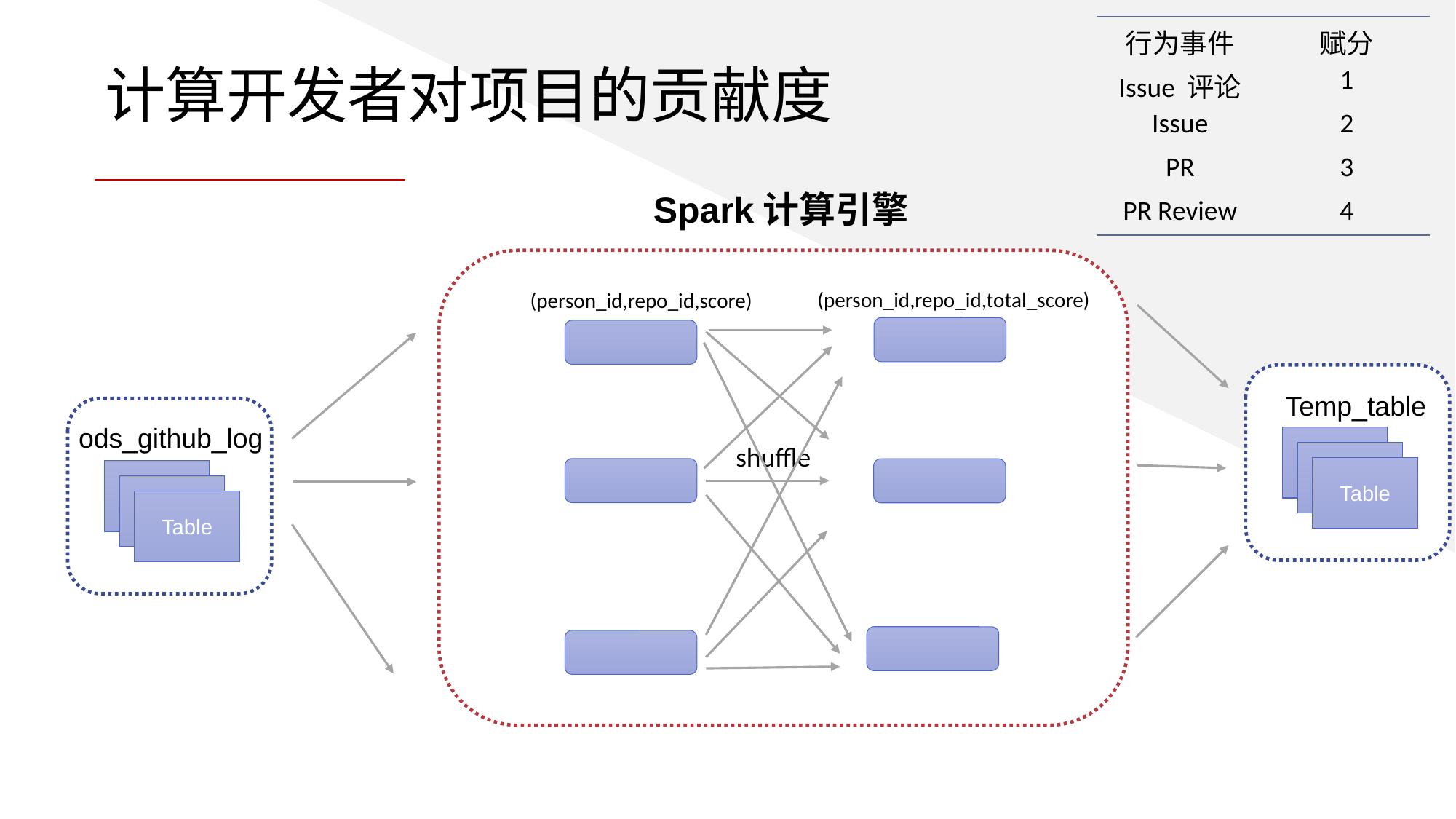

| 行为事件 | 赋分 |
| --- | --- |
| Issue 评论 | 1 |
| Issue | 2 |
| PR | 3 |
| PR Review | 4 |
# 计算开发者对项目的贡献度

Spark计算引擎

(person_id,repo_id,total_score)
(person_id,repo_id,score)

Temp_table

ods_github_log

shuffle

Table

Table